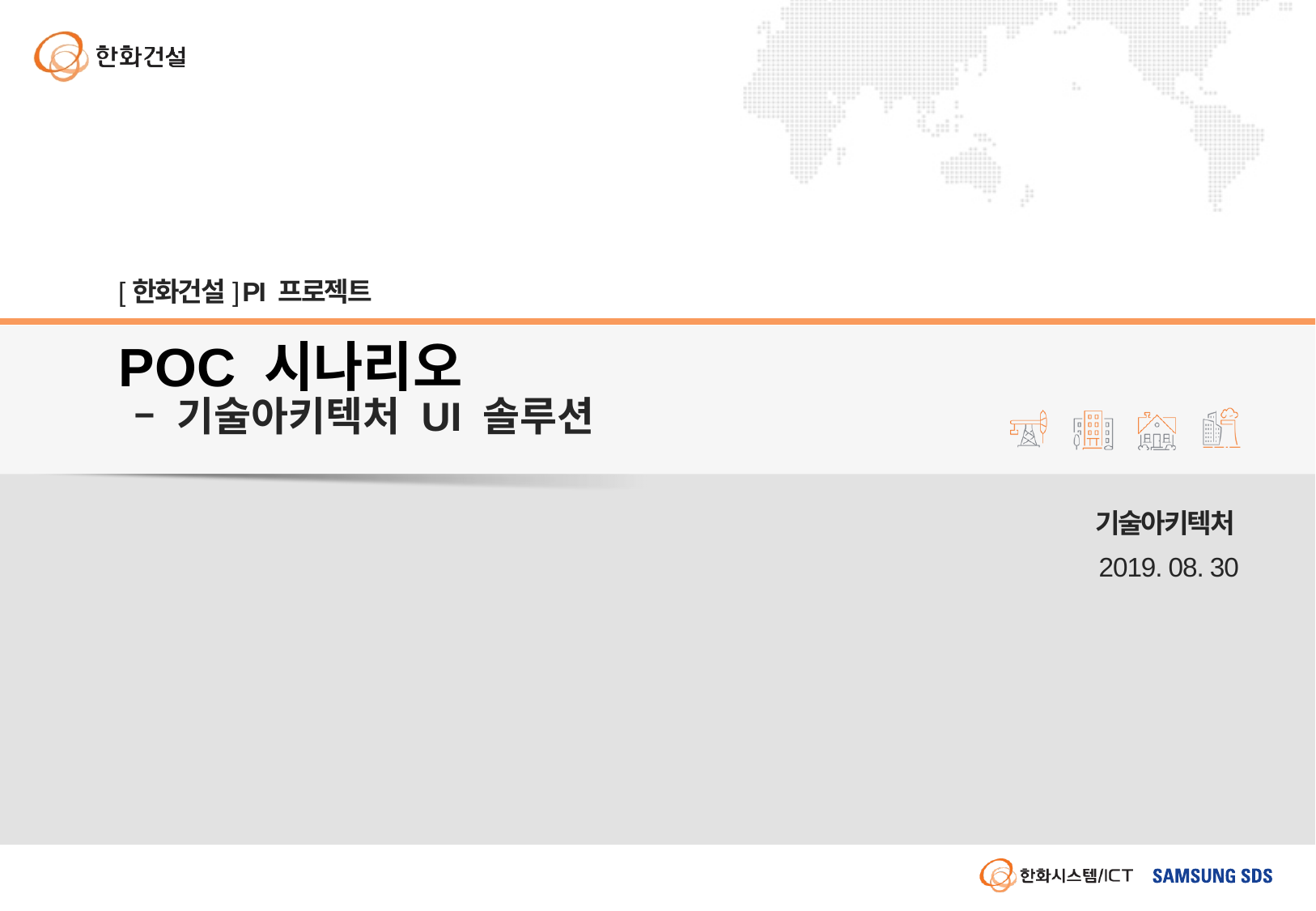

POC 시나리오
 – 기술아키텍처 UI 솔루션
기술아키텍처
2019. 08. 30